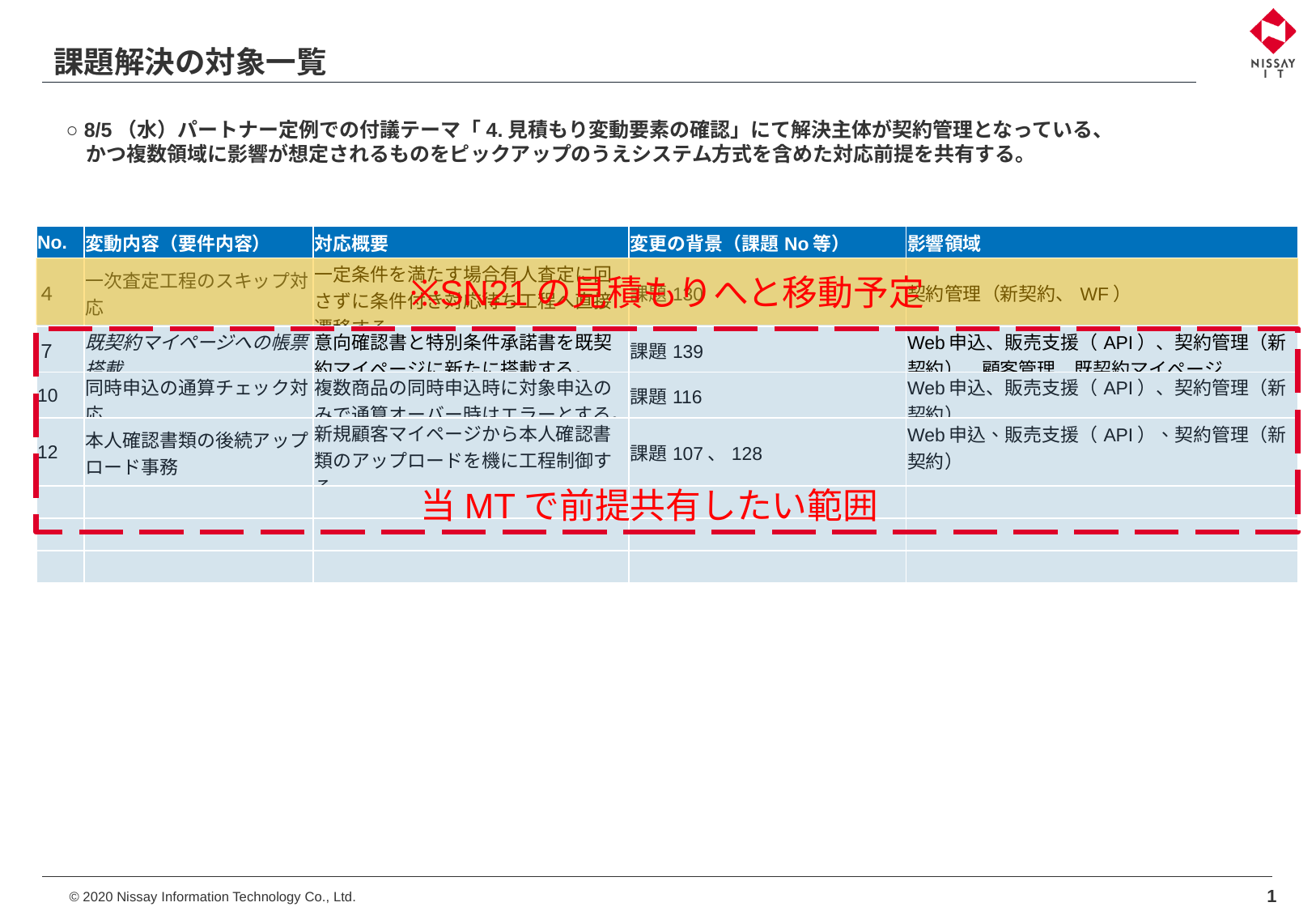

# 課題解決の対象一覧
○ 8/5（水）パートナー定例での付議テーマ「4.見積もり変動要素の確認」にて解決主体が契約管理となっている、
　かつ複数領域に影響が想定されるものをピックアップのうえシステム方式を含めた対応前提を共有する。

| No. | 変動内容（要件内容） | 対応概要 | 変更の背景（課題No等） | 影響領域 |
| --- | --- | --- | --- | --- |
| ４ | 一次査定工程のスキップ対応 | 一定条件を満たす場合有人査定に回さずに条件付き対応待ち工程へ直接遷移する。 | 課題130 | 契約管理（新契約、WF） |
| ７ | 既契約マイページへの帳票搭載 | 意向確認書と特別条件承諾書を既契約マイページに新たに搭載する。 | 課題139 | Web申込、販売支援（API）、契約管理（新契約）、顧客管理、既契約マイページ |
| 10 | 同時申込の通算チェック対応 | 複数商品の同時申込時に対象申込のみで通算オーバー時はエラーとする。 | 課題116 | Web申込、販売支援（API）、契約管理（新契約） |
| 12 | 本人確認書類の後続アップロード事務 | 新規顧客マイページから本人確認書類のアップロードを機に工程制御する。 | 課題107、128 | Web申込、販売支援（API）、契約管理（新契約） |
|  |  |  |  |  |
|  |  |  |  |  |
|  |  |  |  |  |
※SN21の見積もりへと移動予定
当MTで前提共有したい範囲
1